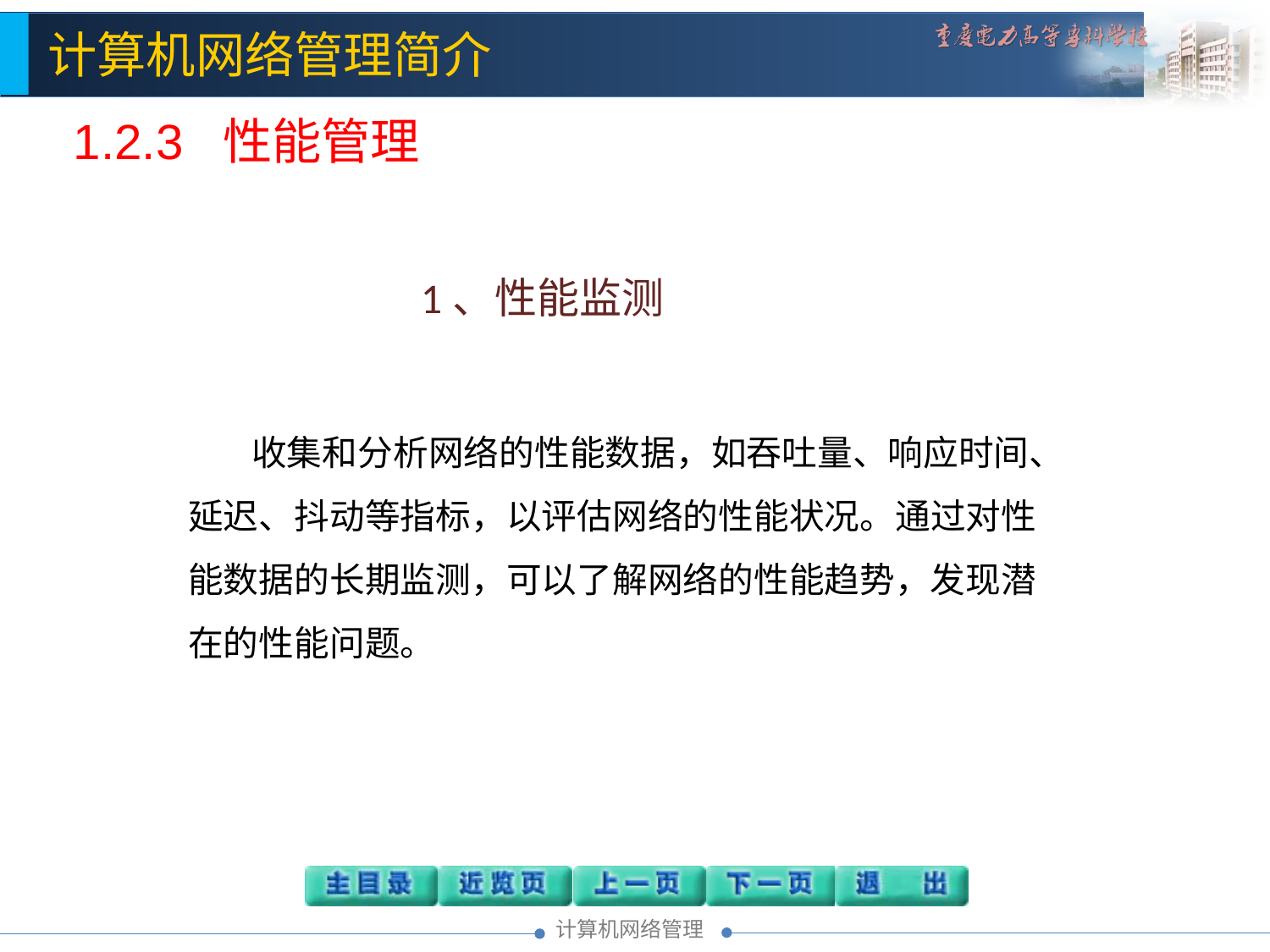

1.2.3  性能管理
1、性能监测
收集和分析网络的性能数据，如吞吐量、响应时间、延迟、抖动等指标，以评估网络的性能状况。通过对性能数据的长期监测，可以了解网络的性能趋势，发现潜在的性能问题。